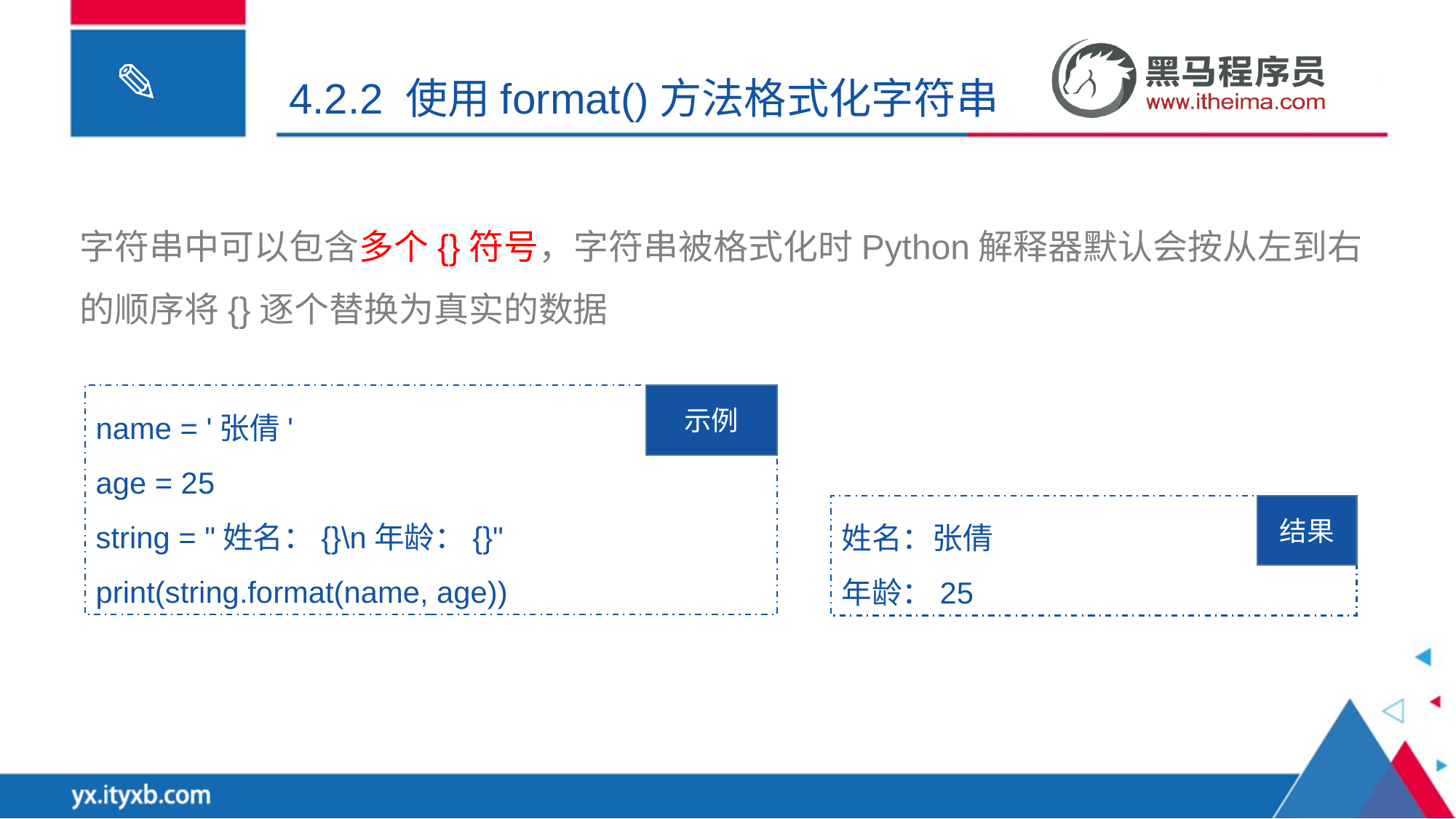

4.2.2 使用format()方法格式化字符串
字符串中可以包含多个{}符号，字符串被格式化时Python解释器默认会按从左到右的顺序将{}逐个替换为真实的数据
name = '张倩'
age = 25
string = "姓名：{}\n年龄：{}"
print(string.format(name, age))
示例
姓名：张倩
年龄：25
结果